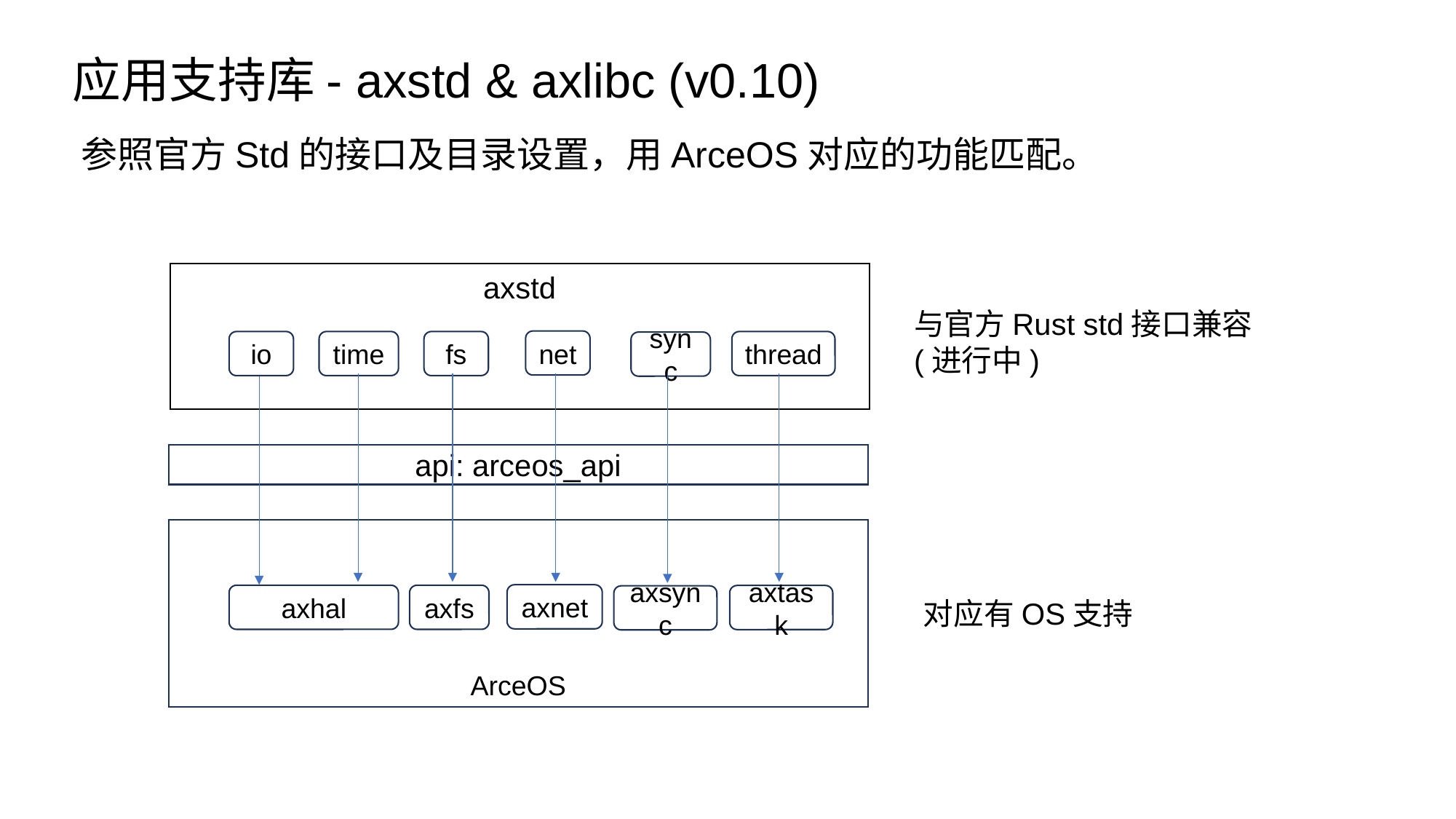

应用支持库- axstd & axlibc (v0.10)
参照官方Std的接口及目录设置，用ArceOS对应的功能匹配。
axstd
与官方Rust std接口兼容
(进行中)
net
io
time
fs
thread
sync
api: arceos_api
ArceOS
axnet
axhal
axfs
axtask
axsync
对应有OS支持